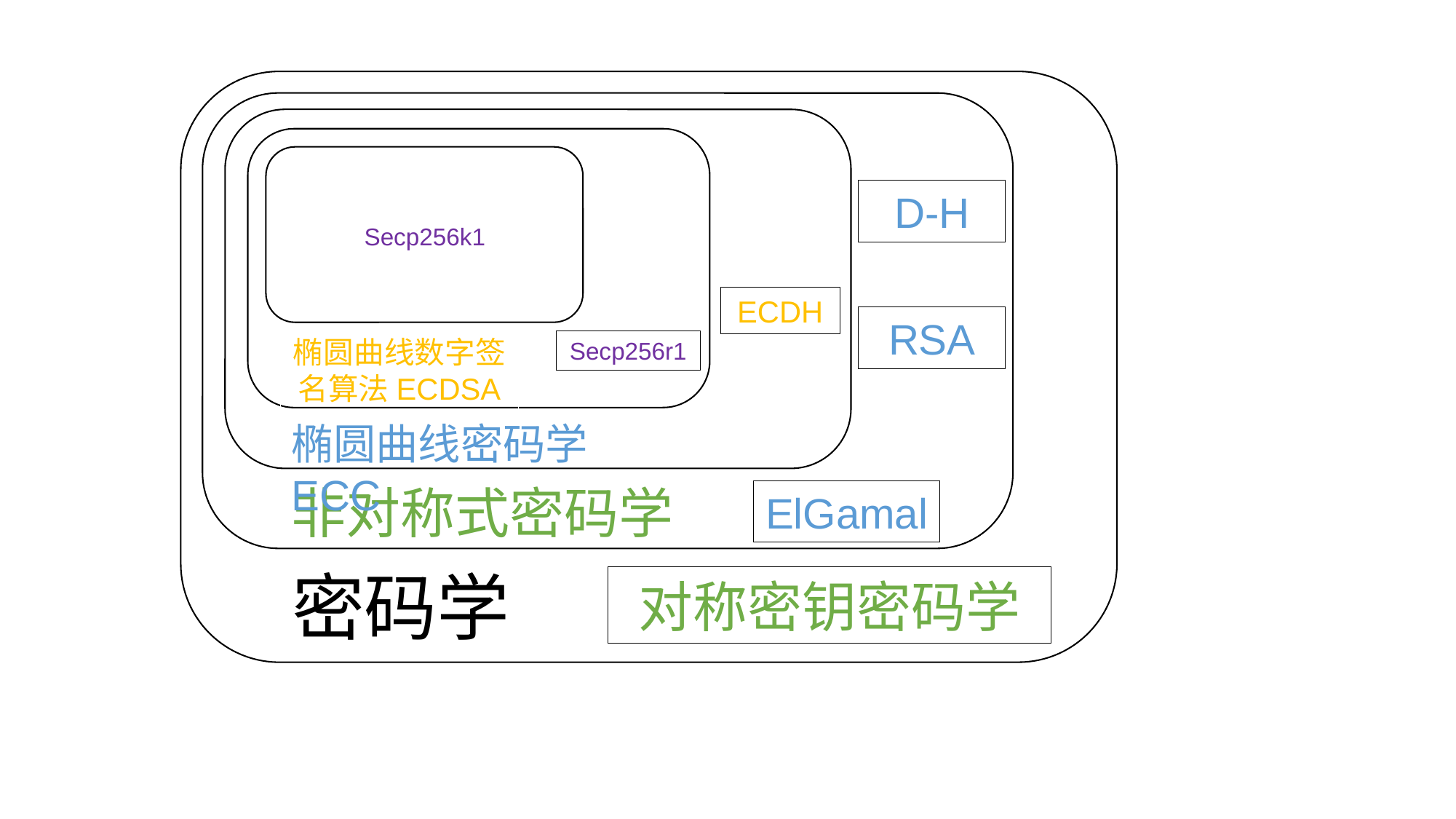

D-H
Secp256k1
ECDH
RSA
椭圆曲线数字签名算法ECDSA
Secp256r1
椭圆曲线密码学ECC
非对称式密码学
ElGamal
密码学
对称密钥密码学